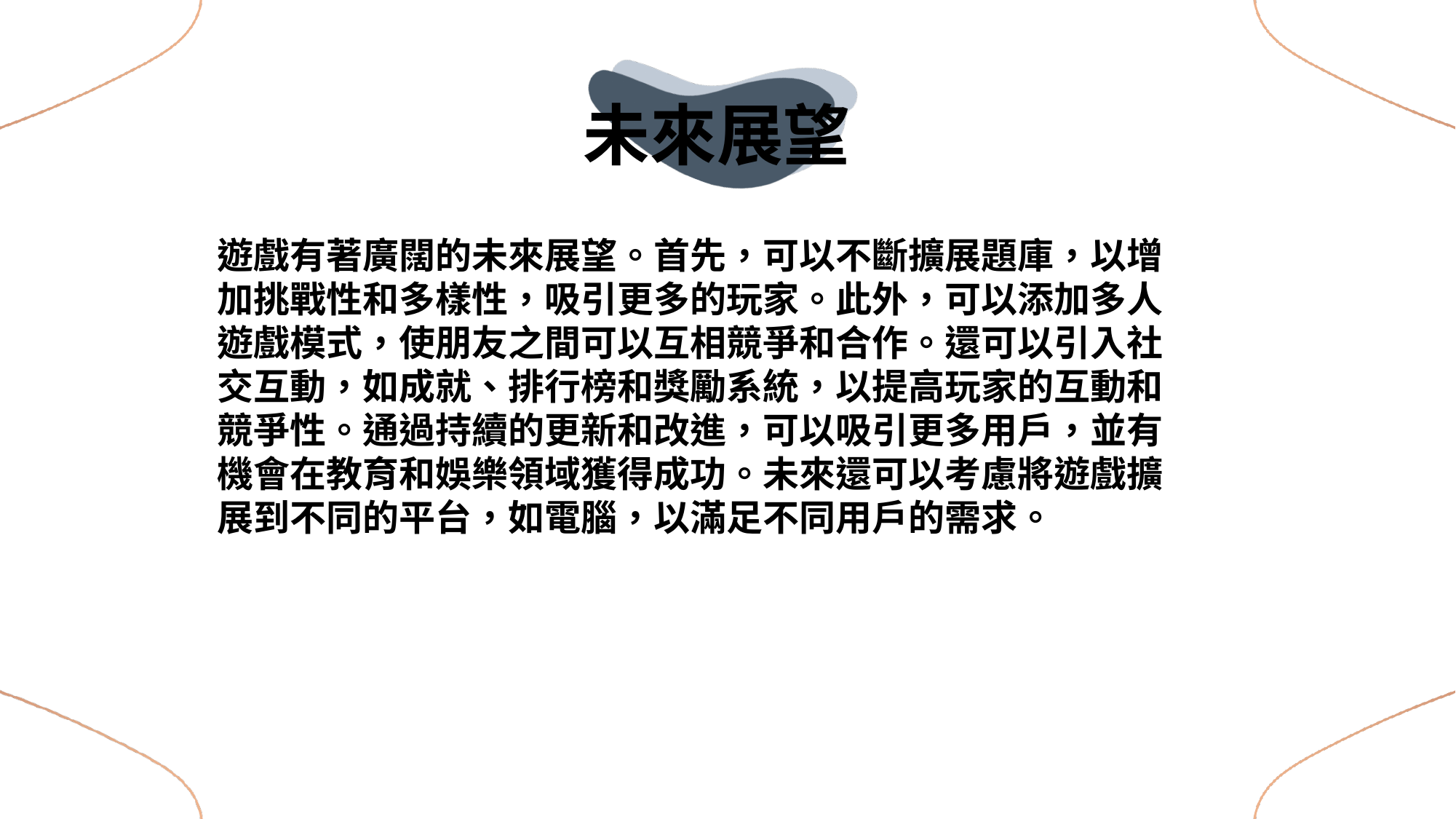

未來展望
遊戲有著廣闊的未來展望。首先，可以不斷擴展題庫，以增加挑戰性和多樣性，吸引更多的玩家。此外，可以添加多人遊戲模式，使朋友之間可以互相競爭和合作。還可以引入社交互動，如成就、排行榜和獎勵系統，以提高玩家的互動和競爭性。通過持續的更新和改進，可以吸引更多用戶，並有機會在教育和娛樂領域獲得成功。未來還可以考慮將遊戲擴展到不同的平台，如電腦，以滿足不同用戶的需求。